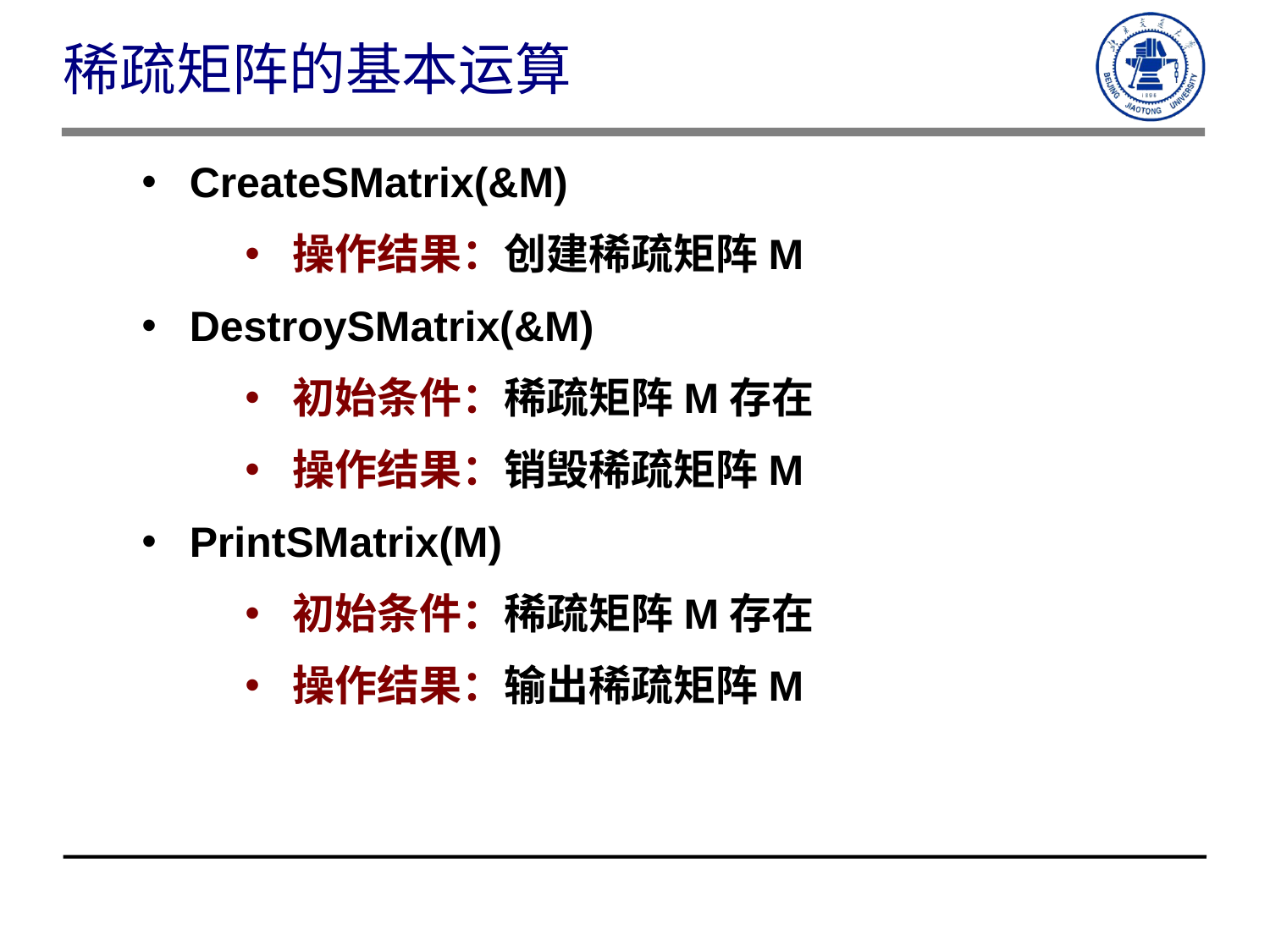

稀疏矩阵的基本运算
CreateSMatrix(&M)
操作结果：创建稀疏矩阵M
DestroySMatrix(&M)
初始条件：稀疏矩阵M存在
操作结果：销毁稀疏矩阵M
PrintSMatrix(M)
初始条件：稀疏矩阵M存在
操作结果：输出稀疏矩阵M